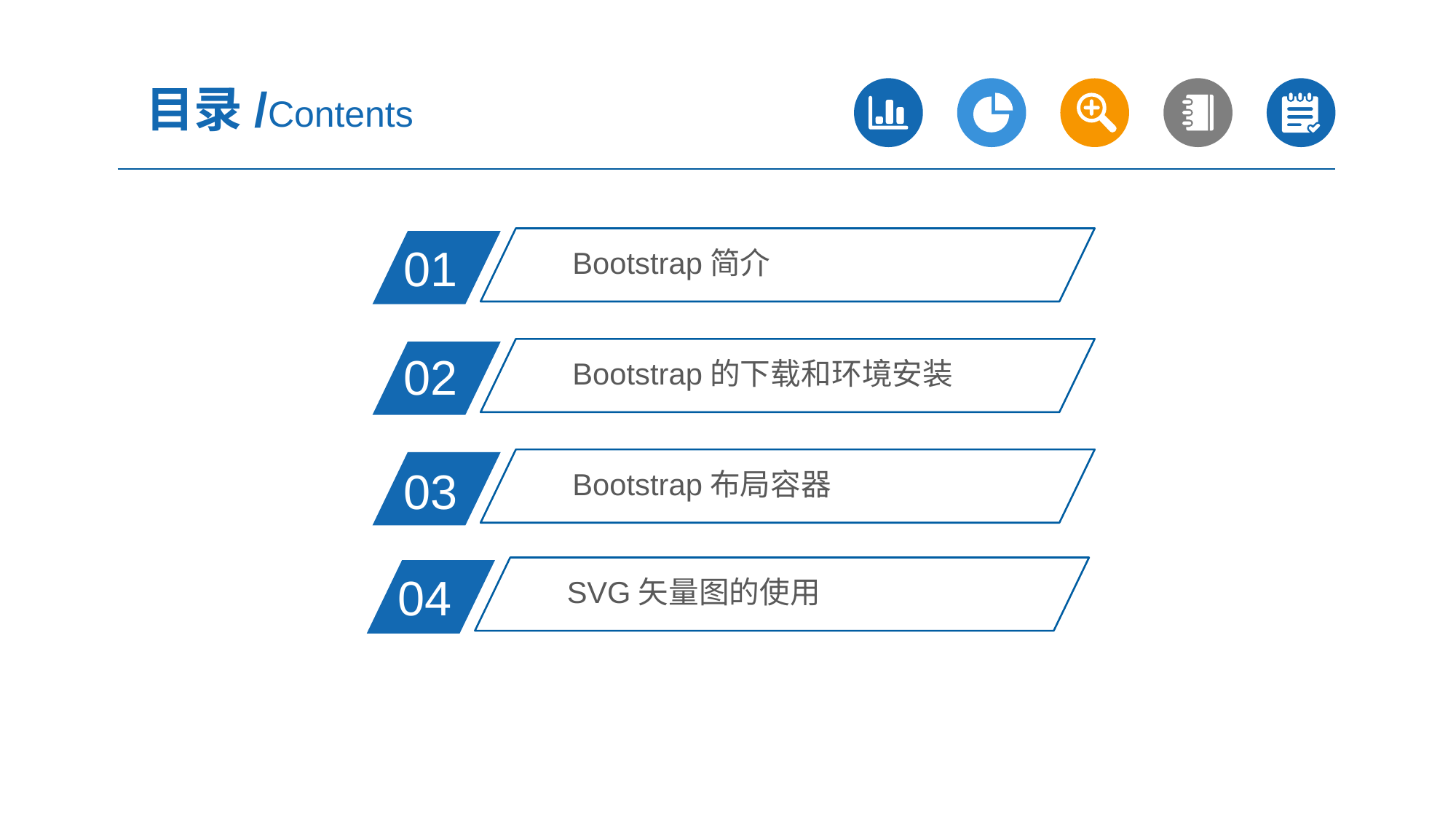

目录/Contents

Bootstrap简介

01

Bootstrap的下载和环境安装
02

Bootstrap布局容器

03

SVG矢量图的使用

04